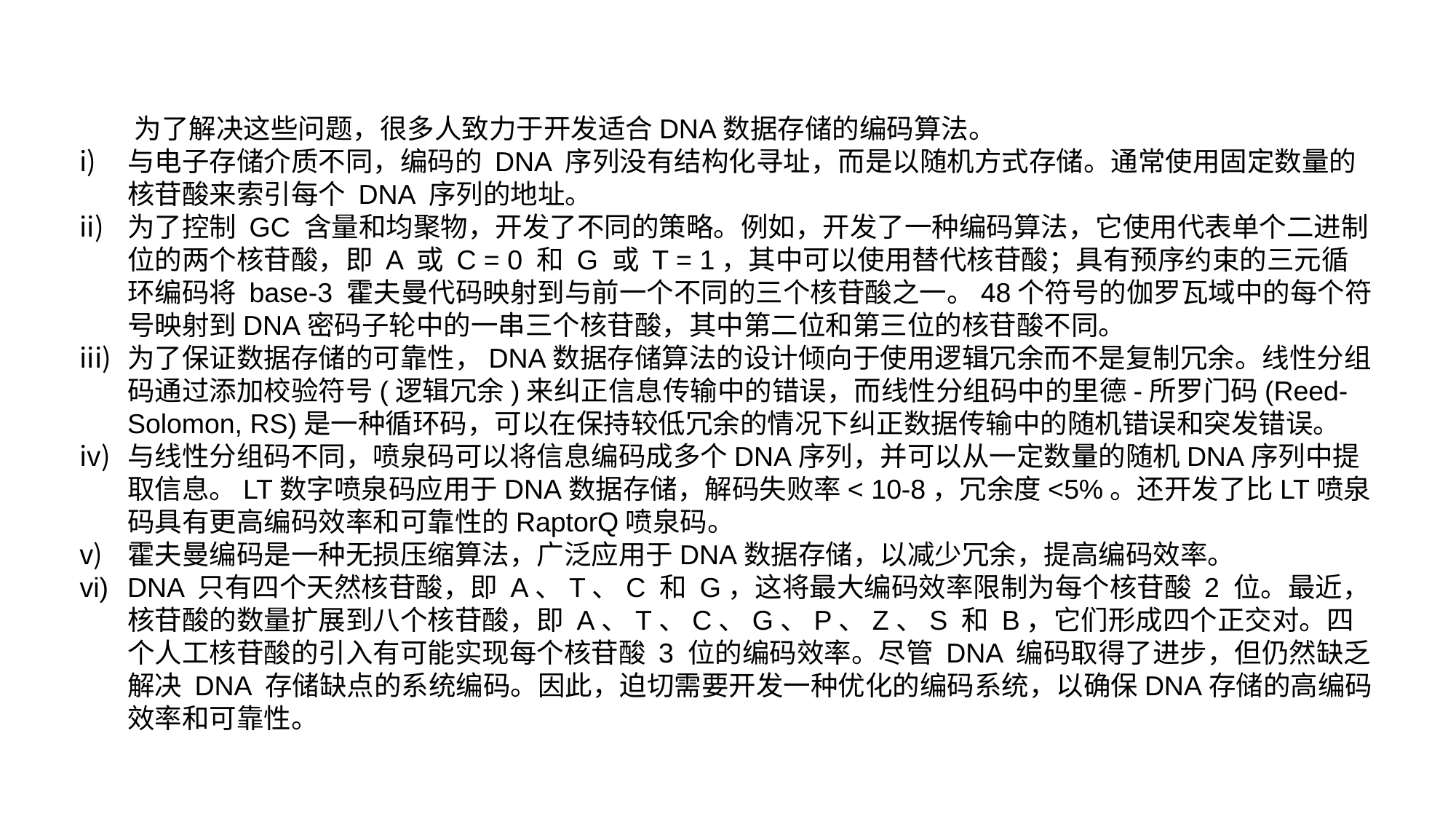

为了解决这些问题，很多人致力于开发适合DNA数据存储的编码算法。
与电子存储介质不同，编码的 DNA 序列没有结构化寻址，而是以随机方式存储。通常使用固定数量的核苷酸来索引每个 DNA 序列的地址。
为了控制 GC 含量和均聚物，开发了不同的策略。例如，开发了一种编码算法，它使用代表单个二进制位的两个核苷酸，即 A 或 C = 0 和 G 或 T = 1，其中可以使用替代核苷酸；具有预序约束的三元循环编码将 base-3 霍夫曼代码映射到与前一个不同的三个核苷酸之一。48个符号的伽罗瓦域中的每个符号映射到DNA密码子轮中的一串三个核苷酸，其中第二位和第三位的核苷酸不同。
为了保证数据存储的可靠性，DNA数据存储算法的设计倾向于使用逻辑冗余而不是复制冗余。线性分组码通过添加校验符号(逻辑冗余)来纠正信息传输中的错误，而线性分组码中的里德-所罗门码(Reed-Solomon, RS)是一种循环码，可以在保持较低冗余的情况下纠正数据传输中的随机错误和突发错误。
与线性分组码不同，喷泉码可以将信息编码成多个DNA序列，并可以从一定数量的随机DNA序列中提取信息。LT数字喷泉码应用于DNA数据存储，解码失败率< 10-8，冗余度<5%。还开发了比LT喷泉码具有更高编码效率和可靠性的RaptorQ喷泉码。
霍夫曼编码是一种无损压缩算法，广泛应用于DNA数据存储，以减少冗余，提高编码效率。
DNA 只有四个天然核苷酸，即 A、T、C 和 G，这将最大编码效率限制为每个核苷酸 2 位。最近，核苷酸的数量扩展到八个核苷酸，即 A、T、C、G、P、Z、S 和 B，它们形成四个正交对。四个人工核苷酸的引入有可能实现每个核苷酸 3 位的编码效率。尽管 DNA 编码取得了进步，但仍然缺乏解决 DNA 存储缺点的系统编码。因此，迫切需要开发一种优化的编码系统，以确保DNA存储的高编码效率和可靠性。